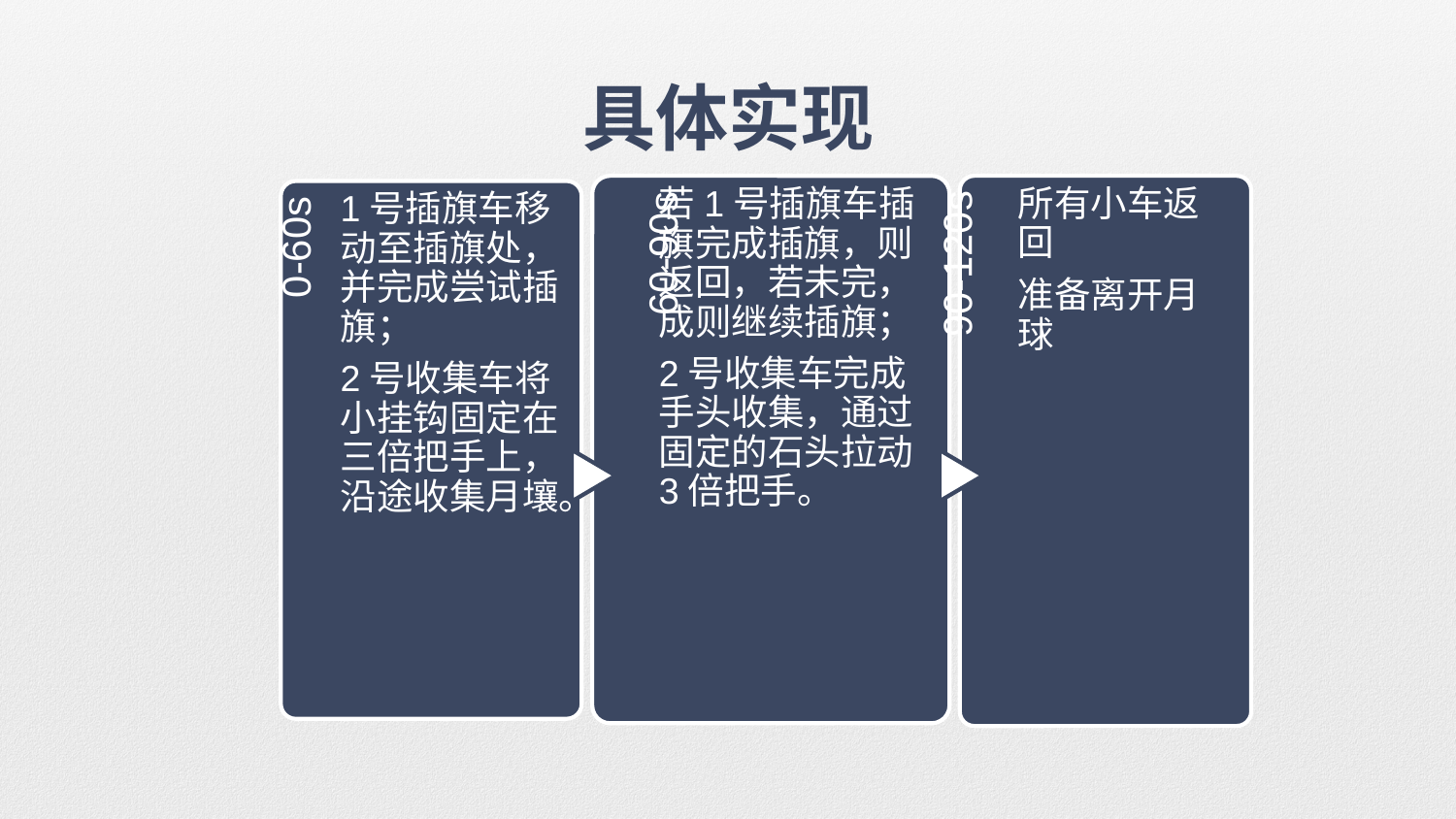

具体实现
0-60s
1号插旗车移动至插旗处，并完成尝试插旗；
2号收集车将小挂钩固定在三倍把手上，沿途收集月壤。
60-90s
若1号插旗车插旗完成插旗，则返回，若未完，成则继续插旗；
2号收集车完成手头收集，通过固定的石头拉动3倍把手。

90-120s
所有小车返回
准备离开月球